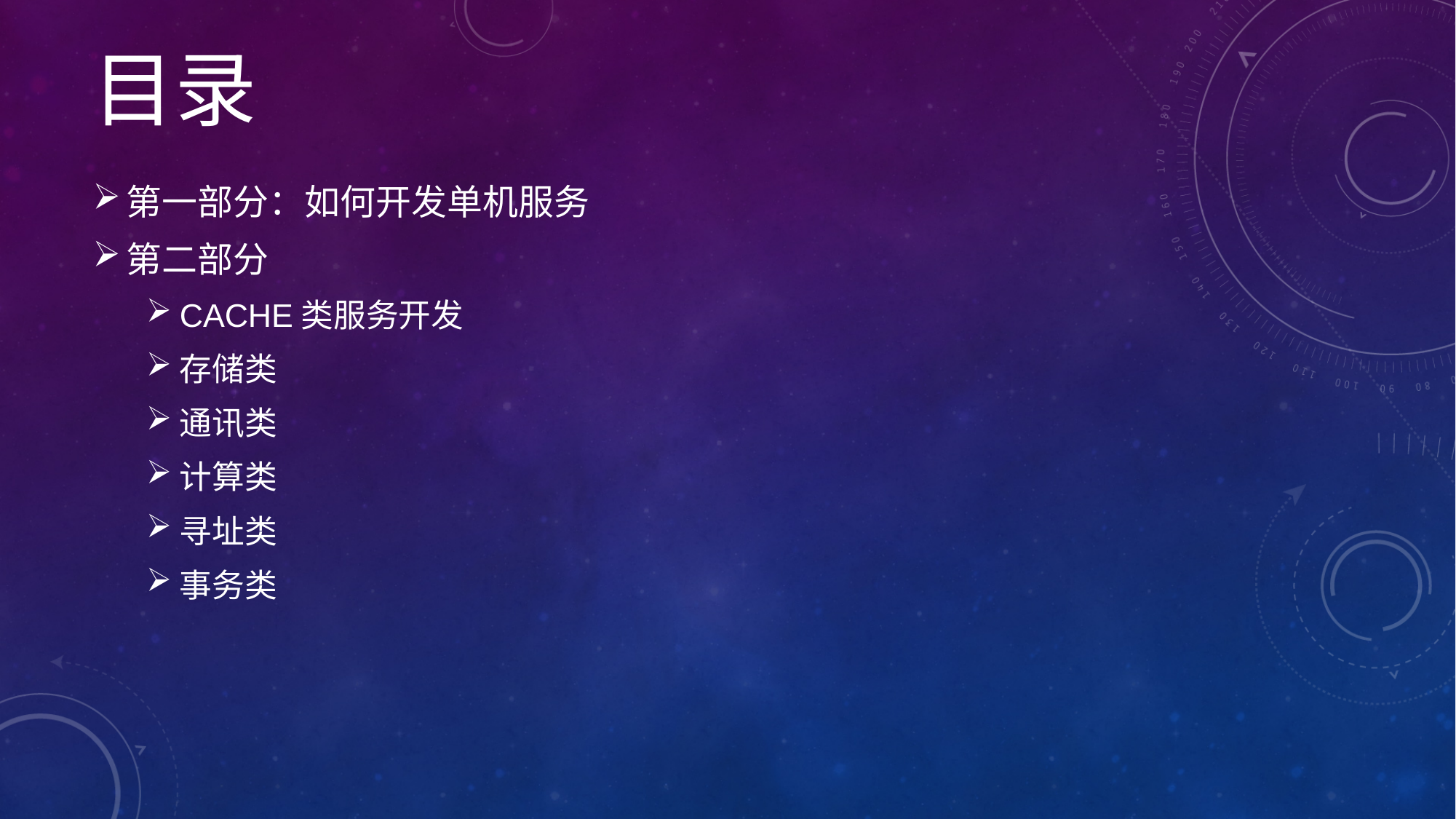

# 目录
第一部分：如何开发单机服务
第二部分
CACHE类服务开发
存储类
通讯类
计算类
寻址类
事务类